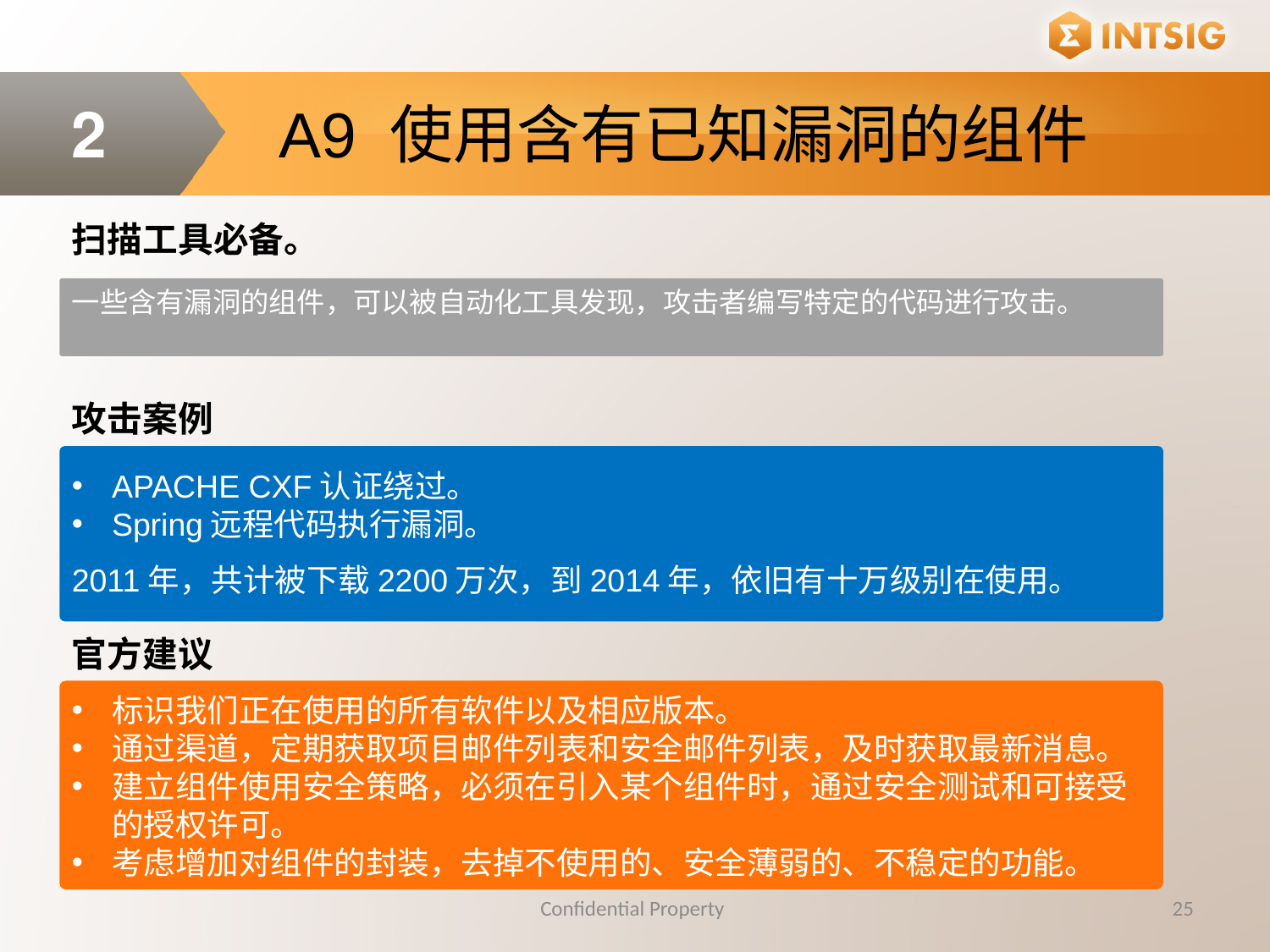

A9 使用含有已知漏洞的组件
2
扫描工具必备。
一些含有漏洞的组件，可以被自动化工具发现，攻击者编写特定的代码进行攻击。

攻击案例

APACHE CXF认证绕过。
Spring远程代码执行漏洞。
2011年，共计被下载2200万次，到2014年，依旧有十万级别在使用。
官方建议

标识我们正在使用的所有软件以及相应版本。
通过渠道，定期获取项目邮件列表和安全邮件列表，及时获取最新消息。
建立组件使用安全策略，必须在引入某个组件时，通过安全测试和可接受的授权许可。
考虑增加对组件的封装，去掉不使用的、安全薄弱的、不稳定的功能。
Confidential Property
25